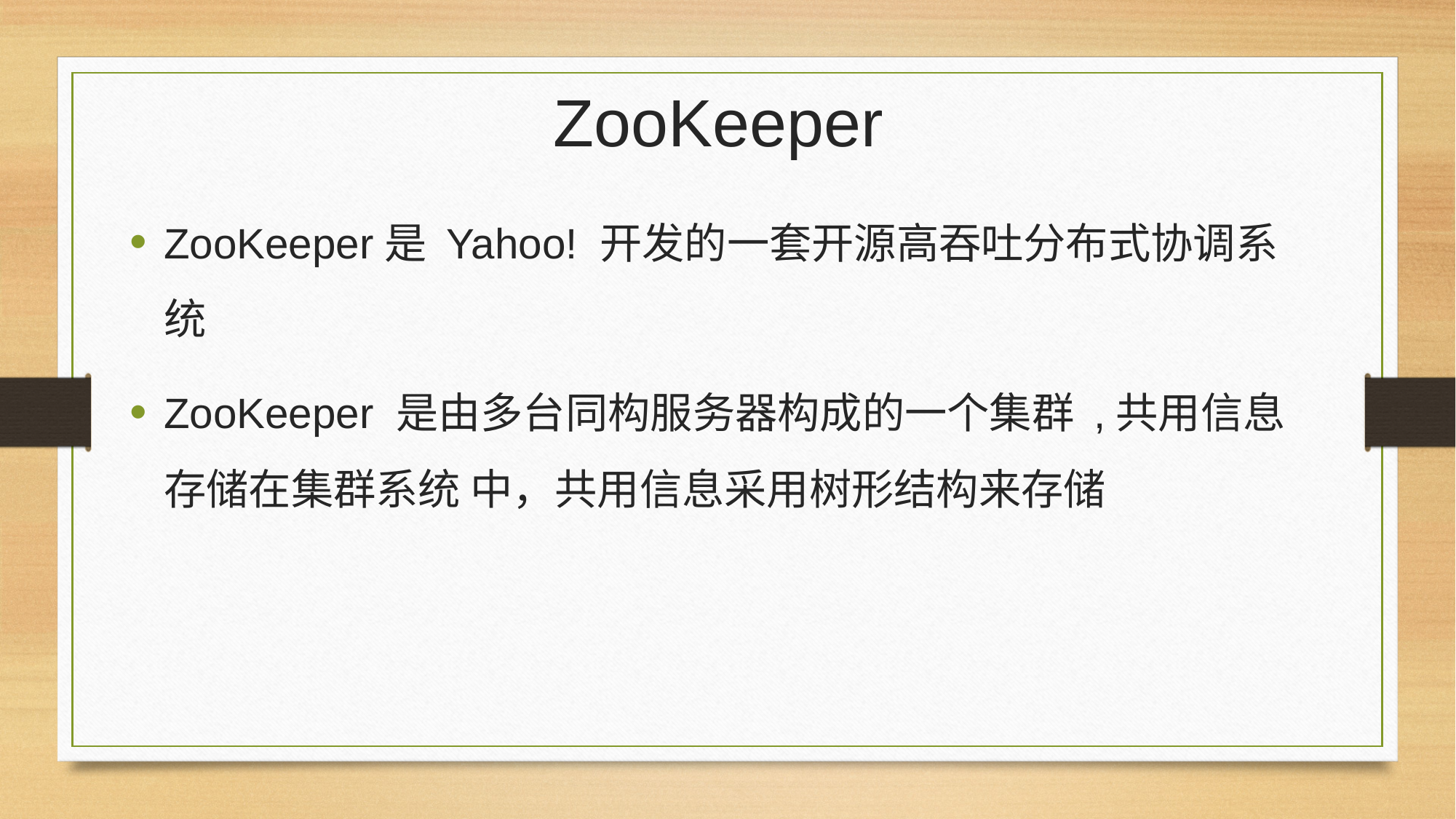

# ZooKeeper
ZooKeeper是 Yahoo! 开发的一套开源高吞吐分布式协调系统
ZooKeeper 是由多台同构服务器构成的一个集群 ,共用信息存储在集群系统 中，共用信息采用树形结构来存储